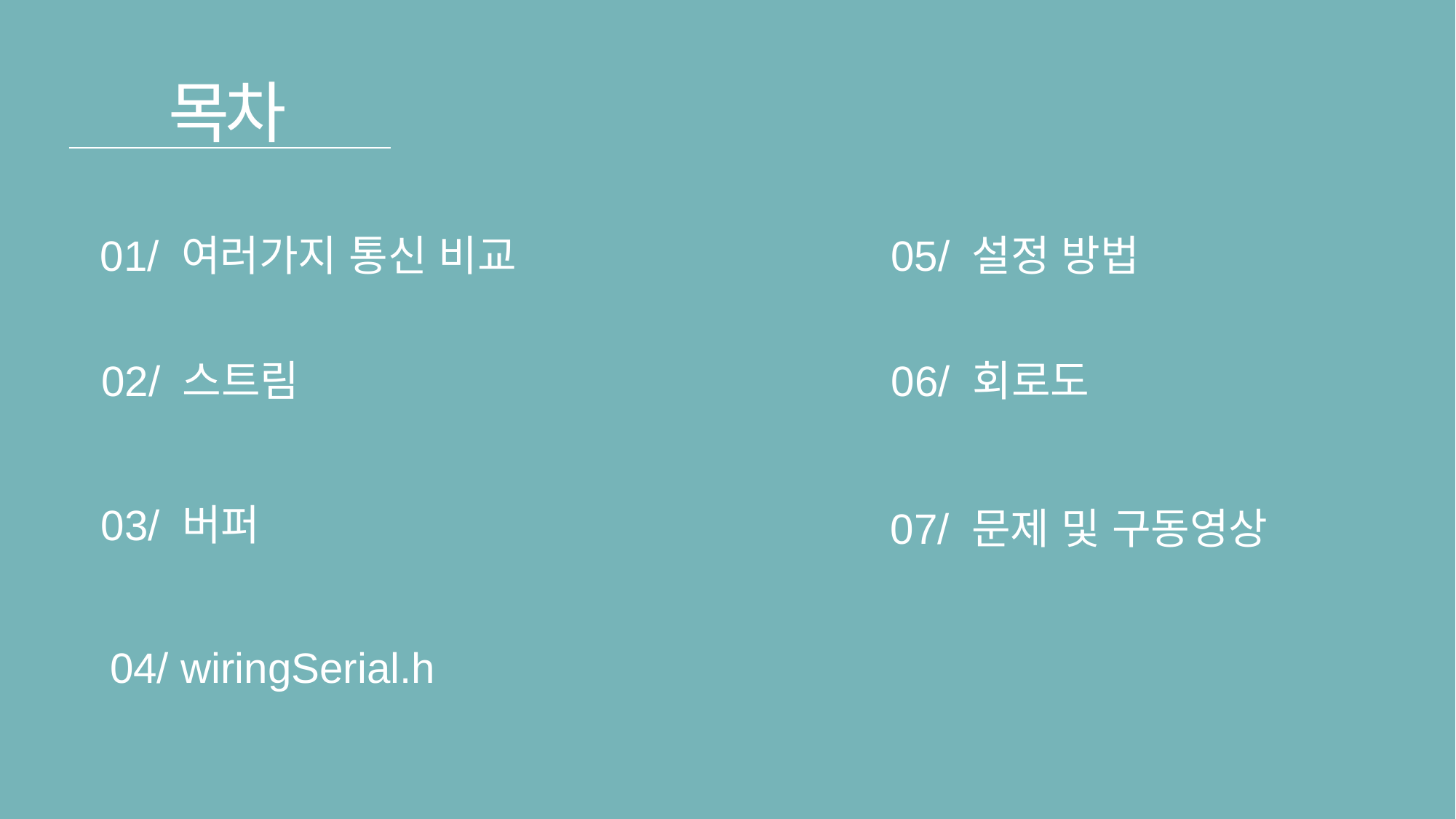

목차
05/ 설정 방법

01/ 여러가지 통신 비교

06/ 회로도

02/ 스트림

03/ 버퍼
07/ 문제 및 구동영상

04/ wiringSerial.h